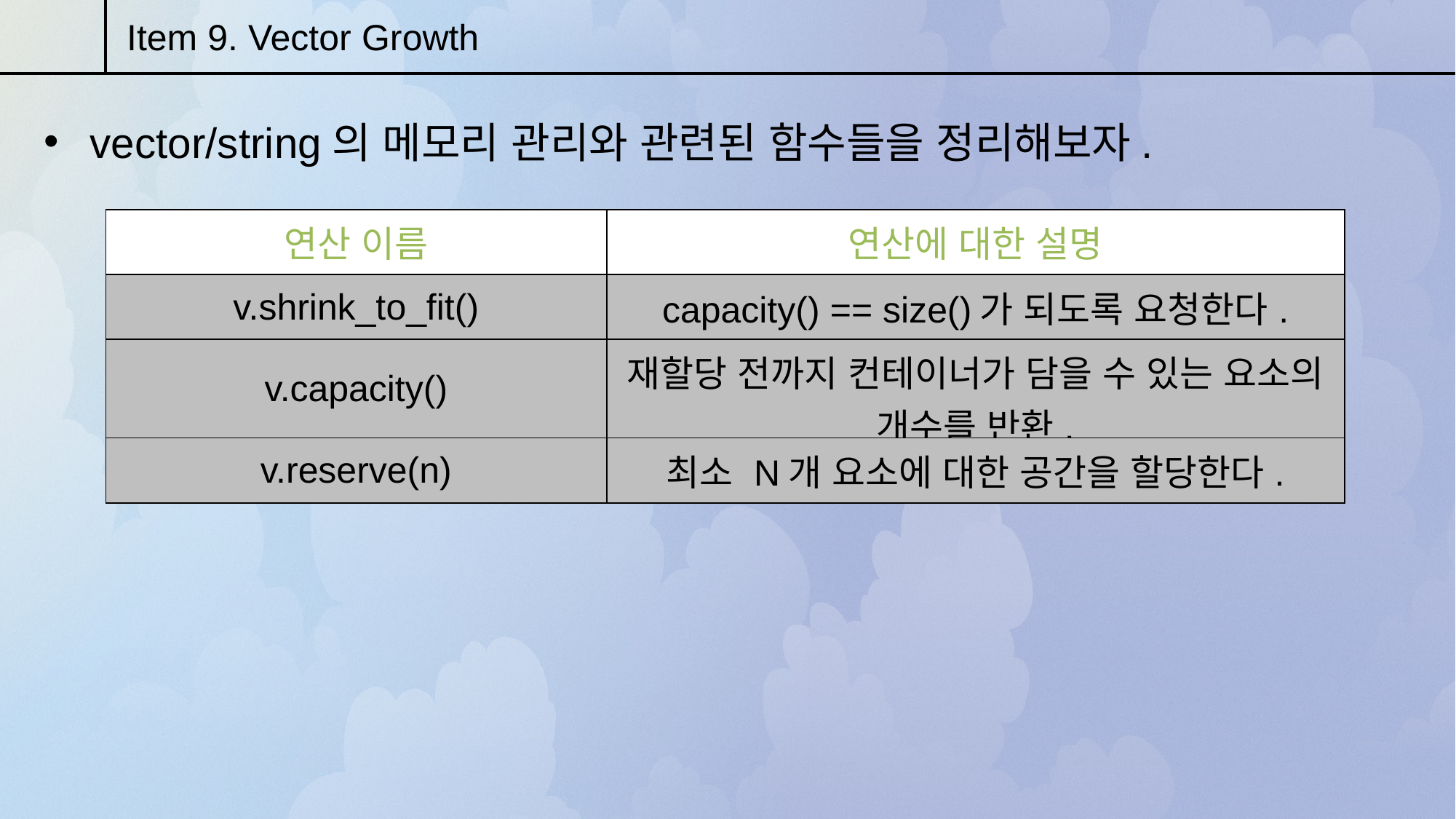

Item 9. Vector Growth
 vector/string의 메모리 관리와 관련된 함수들을 정리해보자.
| 연산 이름 | 연산에 대한 설명 |
| --- | --- |
| v.shrink\_to\_fit() | capacity() == size()가 되도록 요청한다. |
| v.capacity() | 재할당 전까지 컨테이너가 담을 수 있는 요소의 개수를 반환. |
| v.reserve(n) | 최소 N개 요소에 대한 공간을 할당한다. |